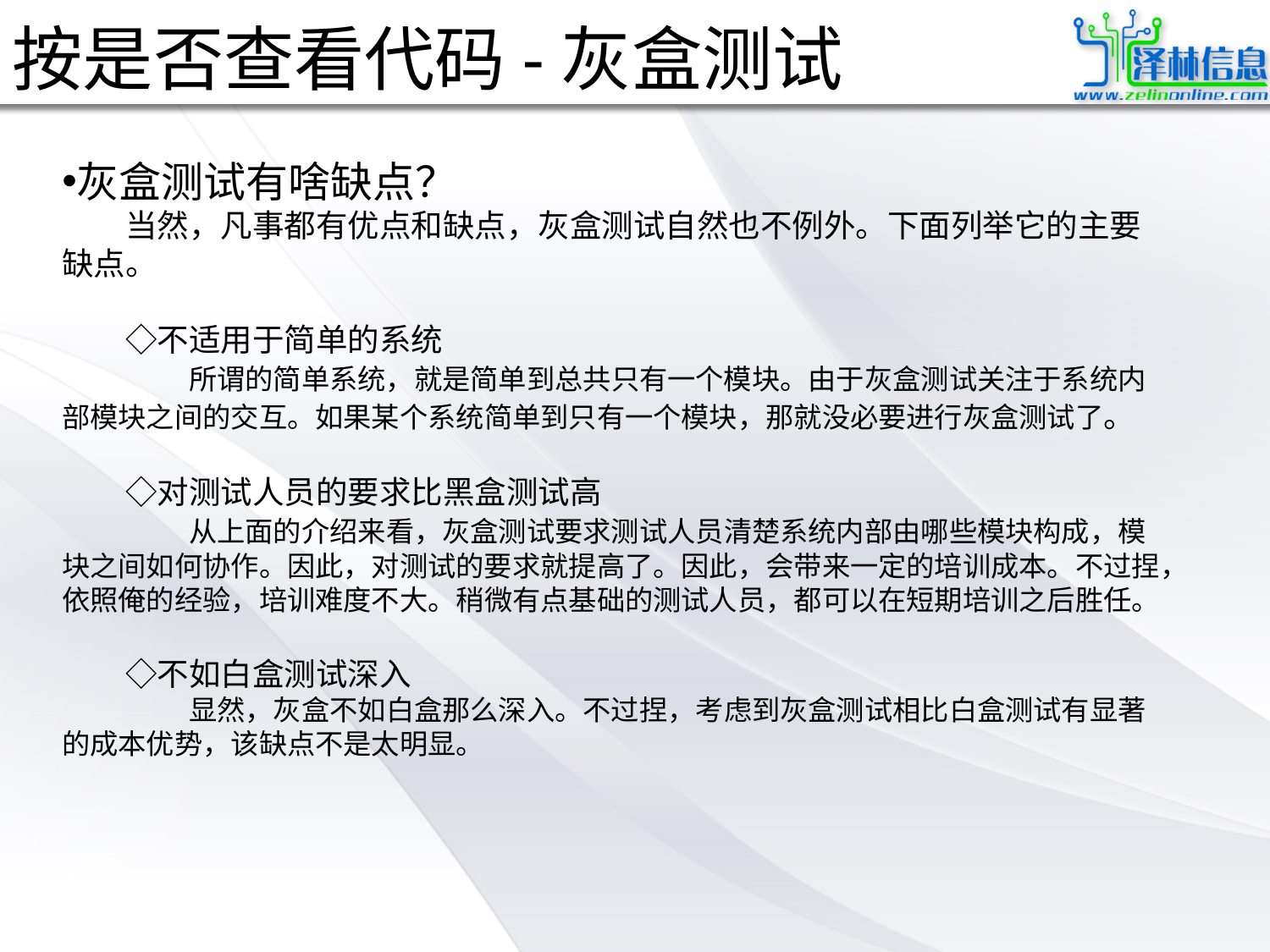

# 按是否查看代码-灰盒测试
灰盒测试有啥缺点？
　　当然，凡事都有优点和缺点，灰盒测试自然也不例外。下面列举它的主要缺点。
　　◇不适用于简单的系统
　　	所谓的简单系统，就是简单到总共只有一个模块。由于灰盒测试关注于系统内部模块之间的交互。如果某个系统简单到只有一个模块，那就没必要进行灰盒测试了。
　　◇对测试人员的要求比黑盒测试高
　　	从上面的介绍来看，灰盒测试要求测试人员清楚系统内部由哪些模块构成，模块之间如何协作。因此，对测试的要求就提高了。因此，会带来一定的培训成本。不过捏，依照俺的经验，培训难度不大。稍微有点基础的测试人员，都可以在短期培训之后胜任。
　　◇不如白盒测试深入
　　	显然，灰盒不如白盒那么深入。不过捏，考虑到灰盒测试相比白盒测试有显著的成本优势，该缺点不是太明显。